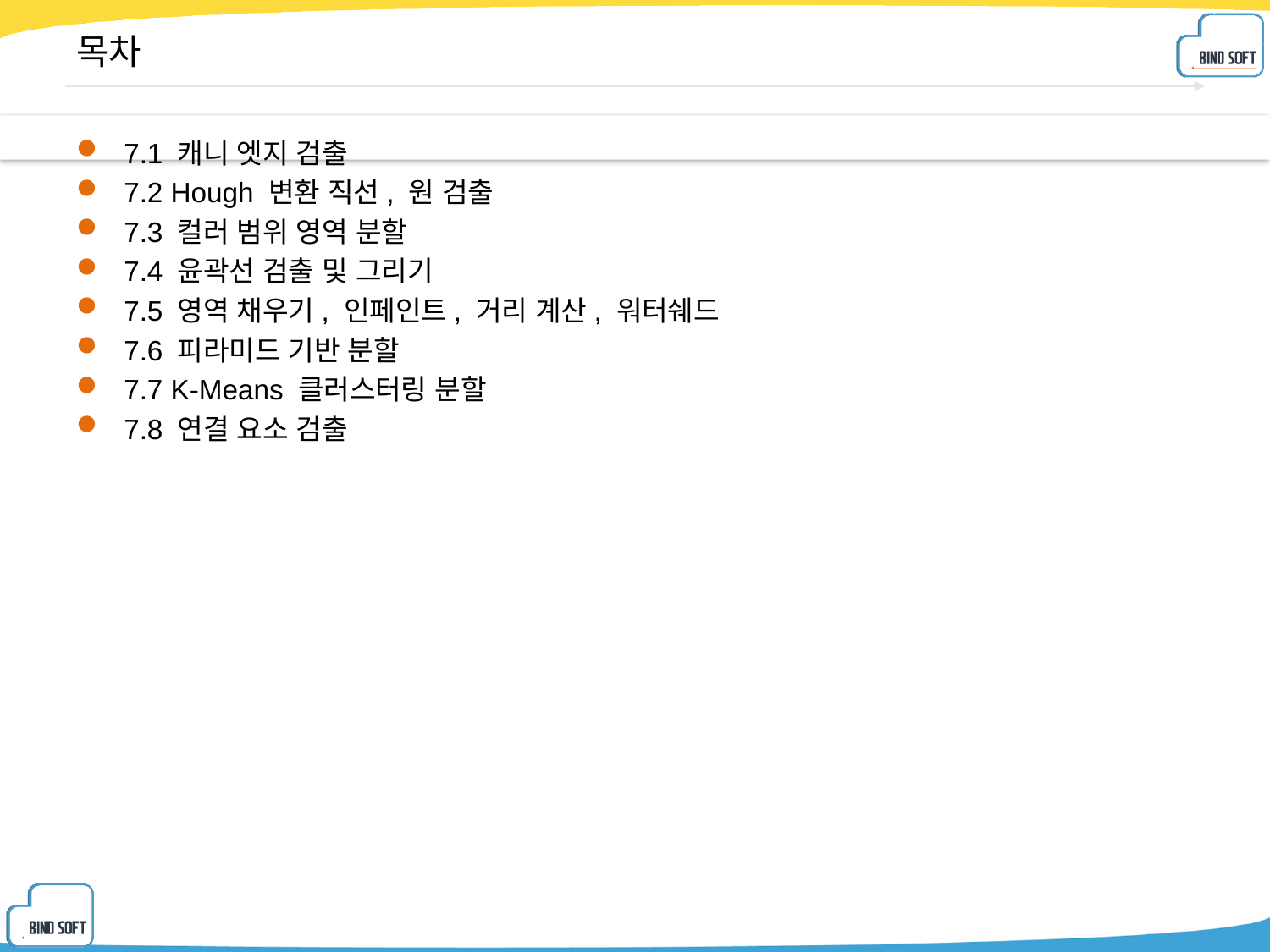

# 목차
7.1 캐니 엣지 검출
7.2 Hough 변환 직선, 원 검출
7.3 컬러 범위 영역 분할
7.4 윤곽선 검출 및 그리기
7.5 영역 채우기, 인페인트, 거리 계산, 워터쉐드
7.6 피라미드 기반 분할
7.7 K-Means 클러스터링 분할
7.8 연결 요소 검출